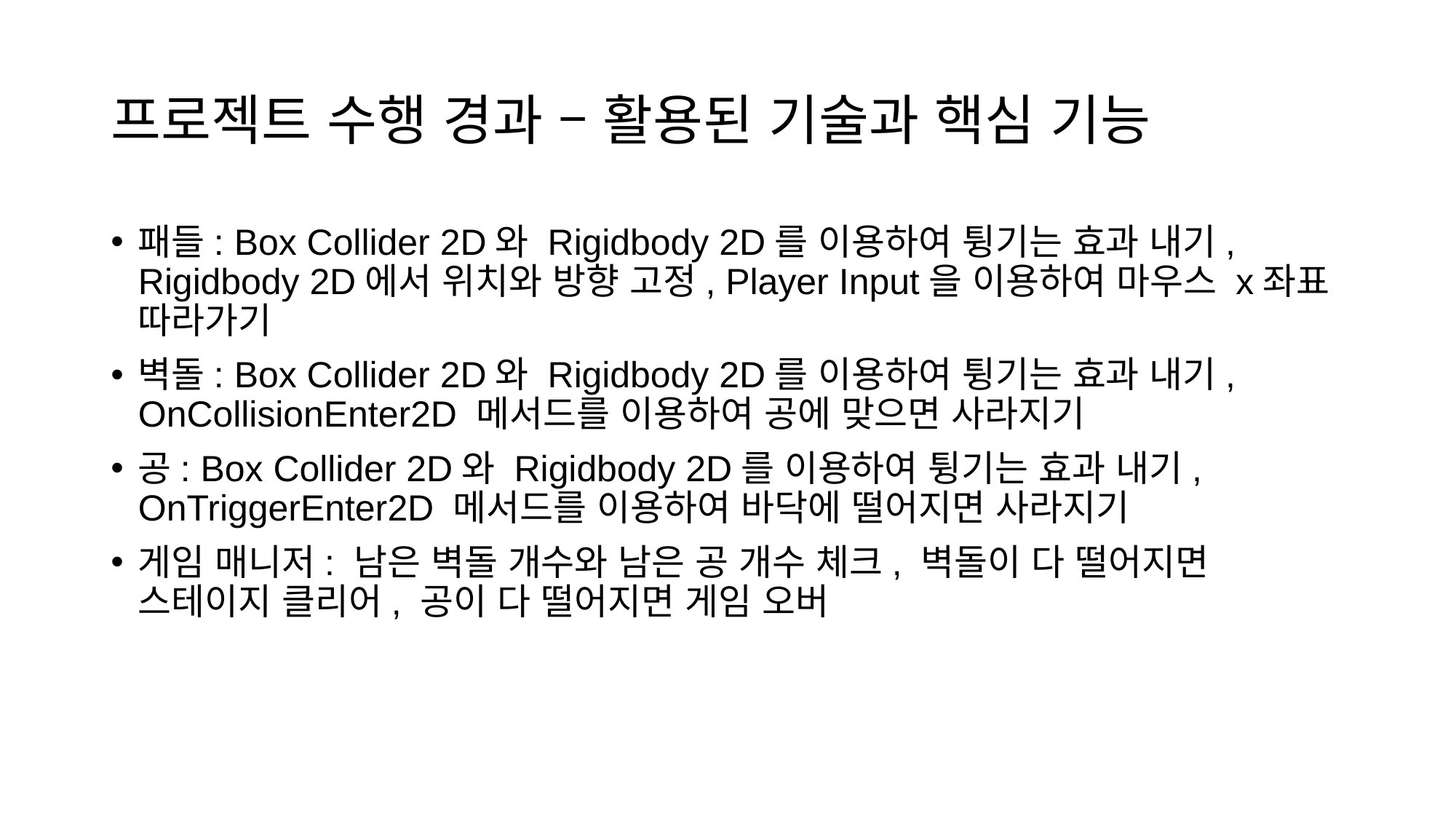

# 프로젝트 수행 경과 – 활용된 기술과 핵심 기능
패들: Box Collider 2D와 Rigidbody 2D를 이용하여 튕기는 효과 내기, Rigidbody 2D에서 위치와 방향 고정, Player Input을 이용하여 마우스 x좌표 따라가기
벽돌: Box Collider 2D와 Rigidbody 2D를 이용하여 튕기는 효과 내기, OnCollisionEnter2D 메서드를 이용하여 공에 맞으면 사라지기
공: Box Collider 2D와 Rigidbody 2D를 이용하여 튕기는 효과 내기, OnTriggerEnter2D 메서드를 이용하여 바닥에 떨어지면 사라지기
게임 매니저: 남은 벽돌 개수와 남은 공 개수 체크, 벽돌이 다 떨어지면 스테이지 클리어, 공이 다 떨어지면 게임 오버